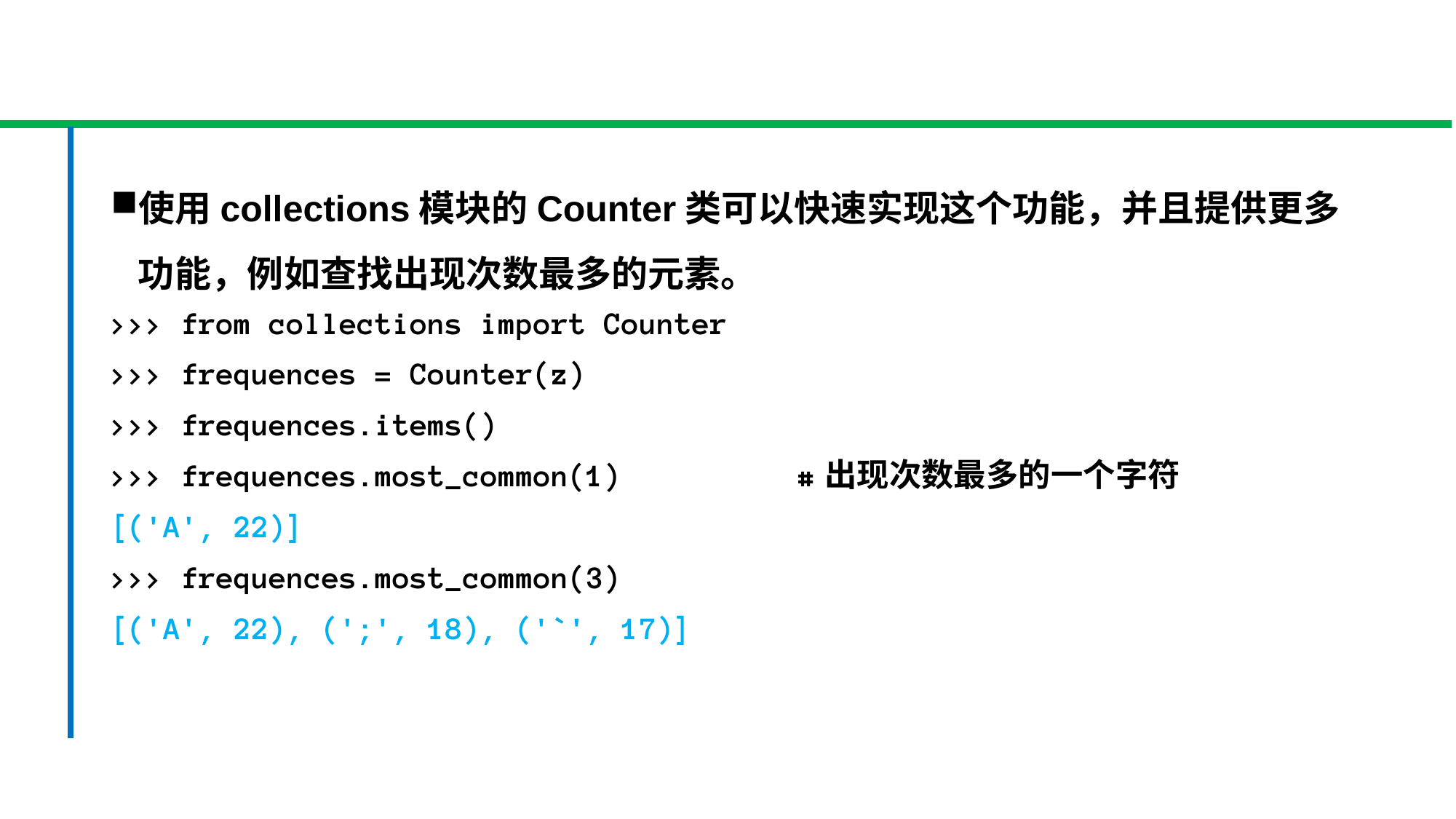

#
使用collections模块的Counter类可以快速实现这个功能，并且提供更多功能，例如查找出现次数最多的元素。
>>> from collections import Counter
>>> frequences = Counter(z)
>>> frequences.items()
>>> frequences.most_common(1)          #出现次数最多的一个字符
[('A', 22)]
>>> frequences.most_common(3)
[('A', 22), (';', 18), ('`', 17)]